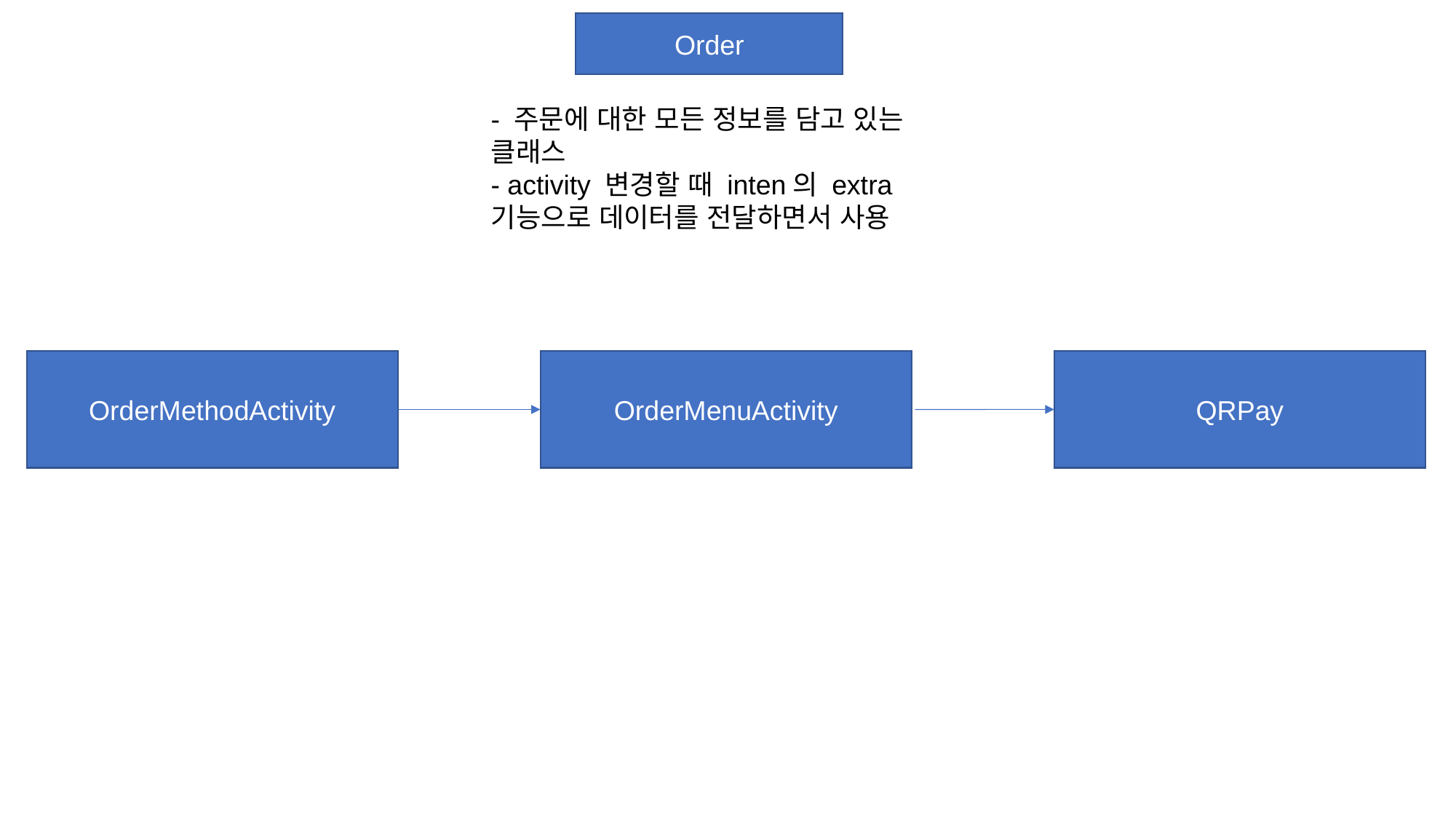

Order
- 주문에 대한 모든 정보를 담고 있는 클래스
- activity 변경할 때 inten의 extra기능으로 데이터를 전달하면서 사용
QRPay
OrderMethodActivity
OrderMenuActivity